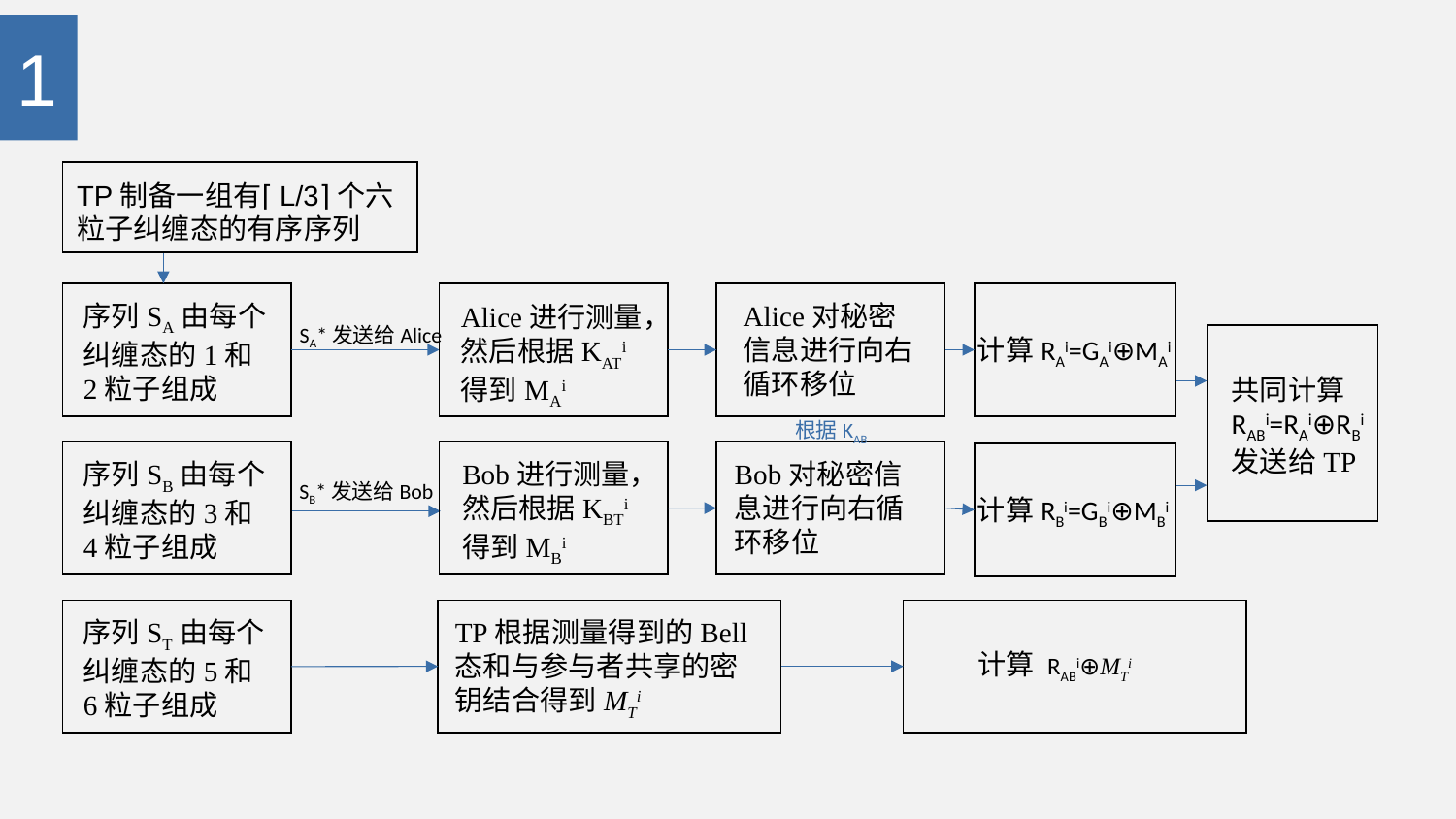

1

TP制备一组有⌈L/3⌉个六粒子纠缠态的有序序列

序列SA由每个纠缠态的1和2粒子组成

Alice进行测量，然后根据KATi得到MAi

Alice对秘密信息进行向右循环移位

计算RAi=GAi⊕MAi
SA*发送给Alice

共同计算RABi=RAi⊕RBi发送给TP
根据KAB

Bob对秘密信息进行向右循环移位

序列SB由每个纠缠态的3和4粒子组成

Bob进行测量，然后根据KBTi得到MBi

计算RBi=GBi⊕MBi
SB*发送给Bob

TP根据测量得到的Bell态和与参与者共享的密钥结合得到MTi

计算 RABi⊕MTi

序列ST由每个纠缠态的5和6粒子组成